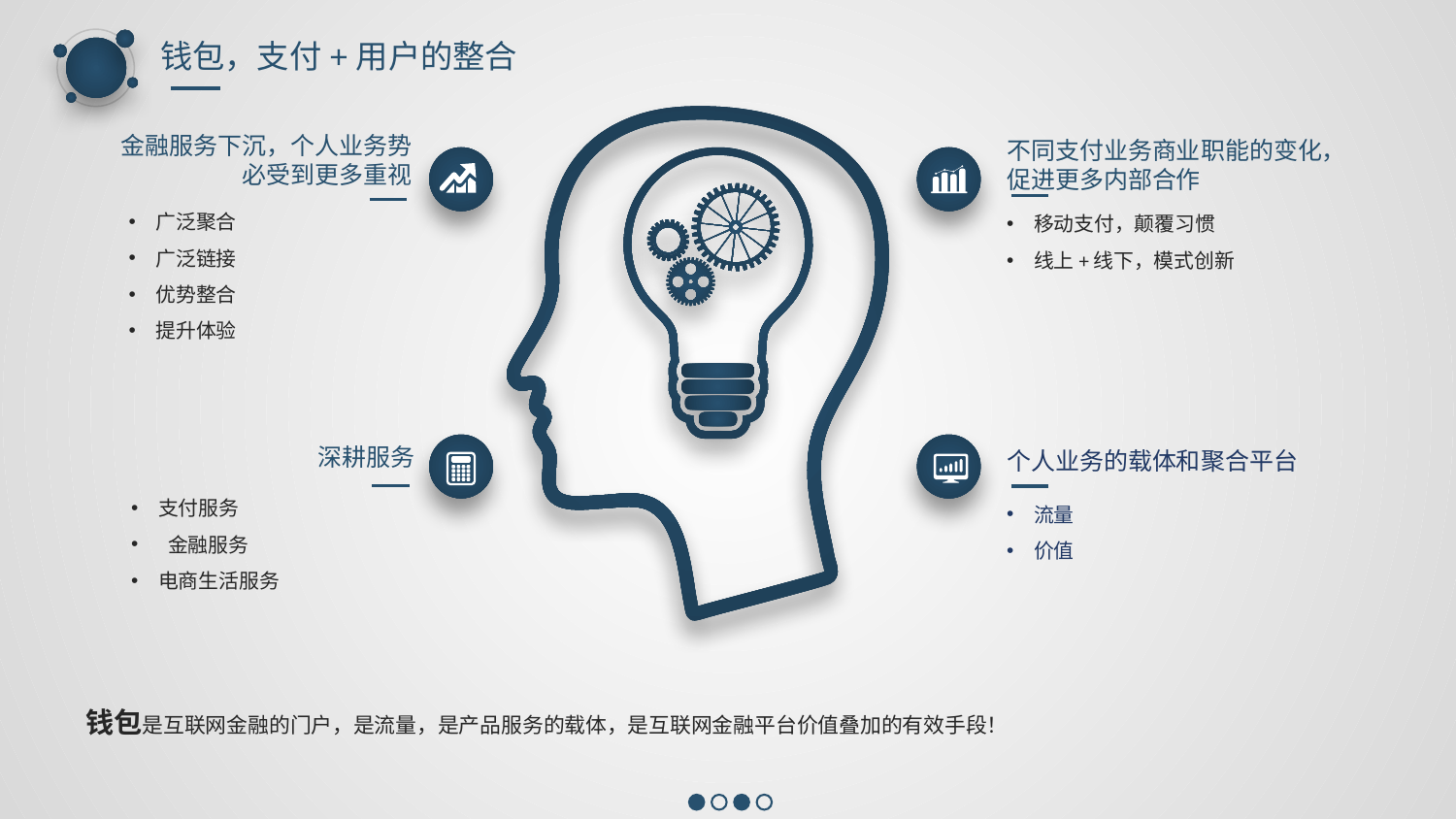

钱包，支付+用户的整合

金融服务下沉，个人业务势必受到更多重视
不同支付业务商业职能的变化，促进更多内部合作

广泛聚合
广泛链接
优势整合
提升体验
移动支付，颠覆习惯
线上+线下，模式创新

深耕服务

个人业务的载体和聚合平台

支付服务
 金融服务
电商生活服务

流量
价值

钱包是互联网金融的门户，是流量，是产品服务的载体，是互联网金融平台价值叠加的有效手段！